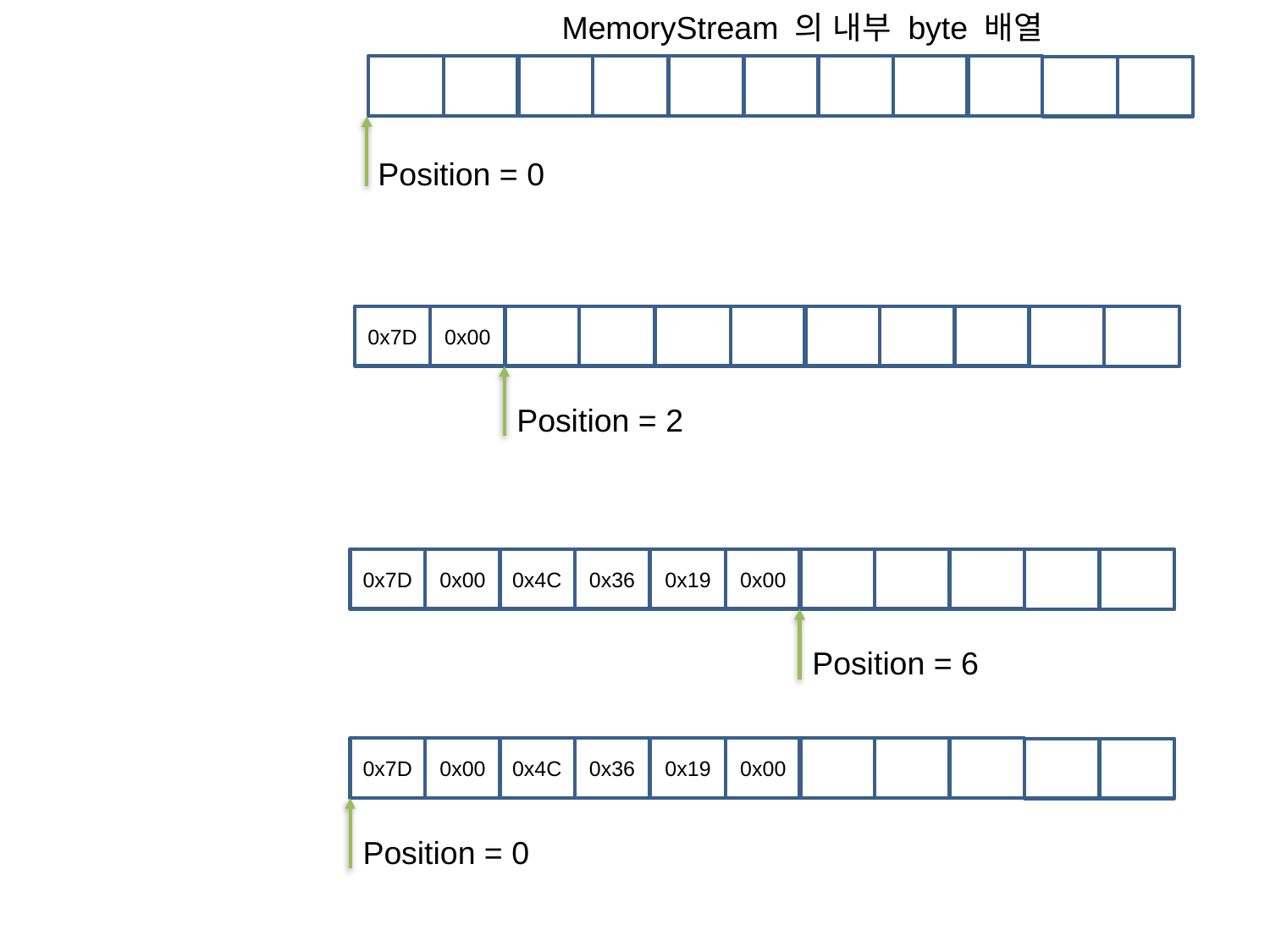

MemoryStream 의 내부 byte 배열

Position = 0
0x7D
0x00

Position = 2
0x7D
0x00
0x4C
0x36
0x19
0x00

Position = 6
0x7D
0x00
0x4C
0x36
0x19
0x00

Position = 0